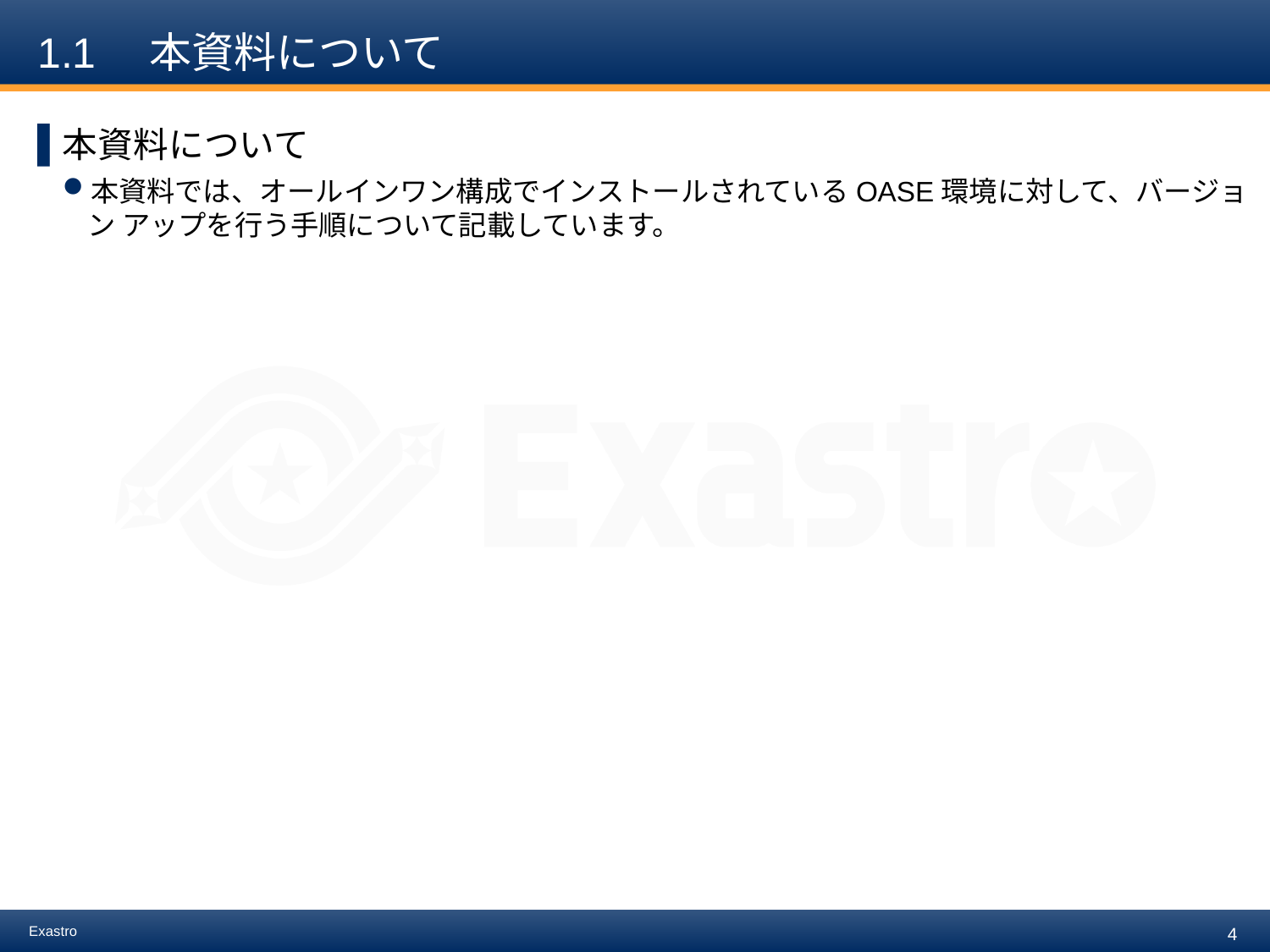

# 1.1　本資料について
本資料について
本資料では、オールインワン構成でインストールされているOASE環境に対して、バージョン アップを行う手順について記載しています。